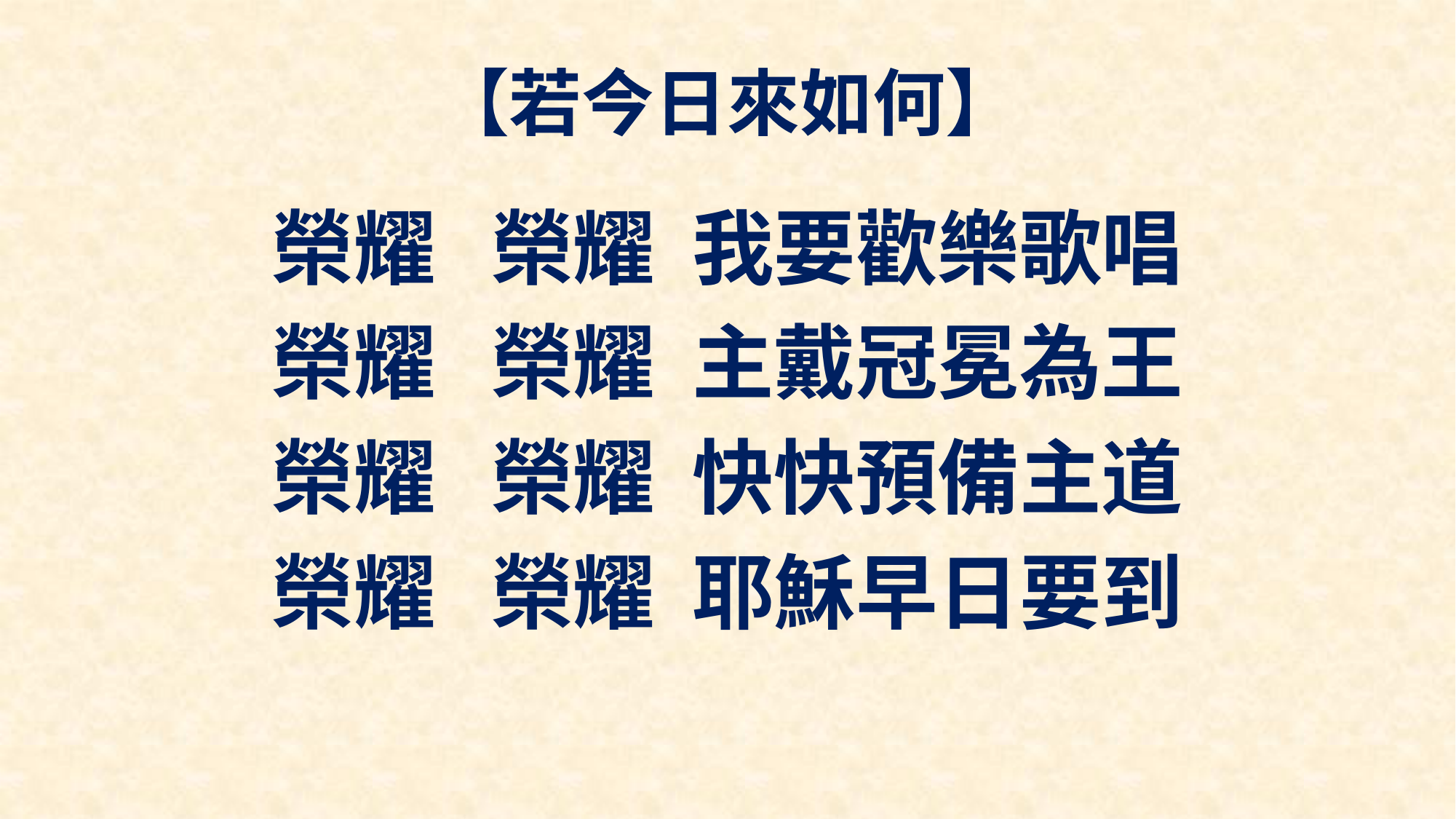

# 【若今日來如何】
榮耀   榮耀  我要歡樂歌唱
榮耀   榮耀  主戴冠冕為王
榮耀   榮耀  快快預備主道
榮耀   榮耀  耶穌早日要到